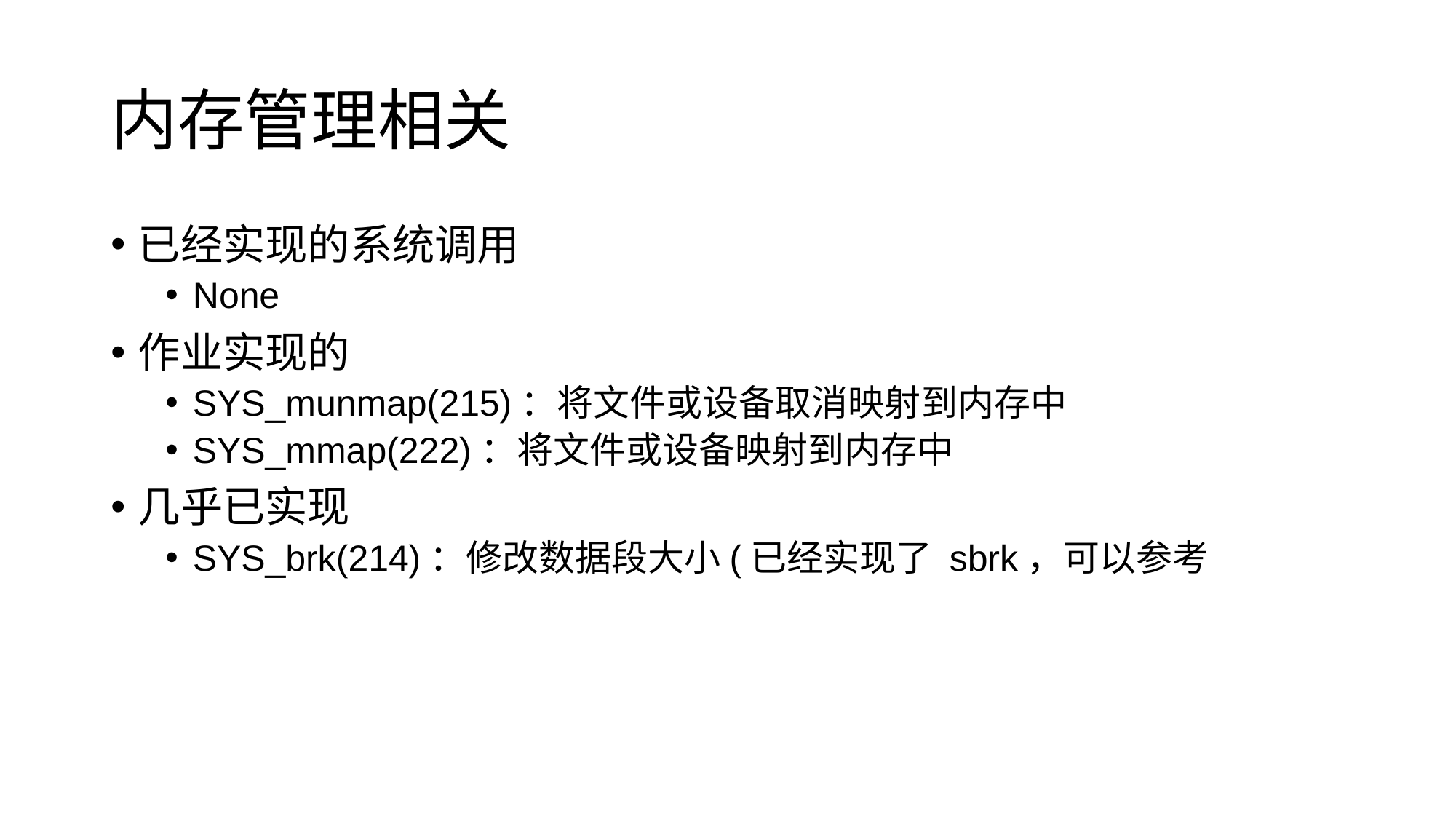

# 内存管理相关
已经实现的系统调用
None
作业实现的
SYS_munmap(215)：将文件或设备取消映射到内存中
SYS_mmap(222)：将文件或设备映射到内存中
几乎已实现
SYS_brk(214)：修改数据段大小(已经实现了 sbrk，可以参考